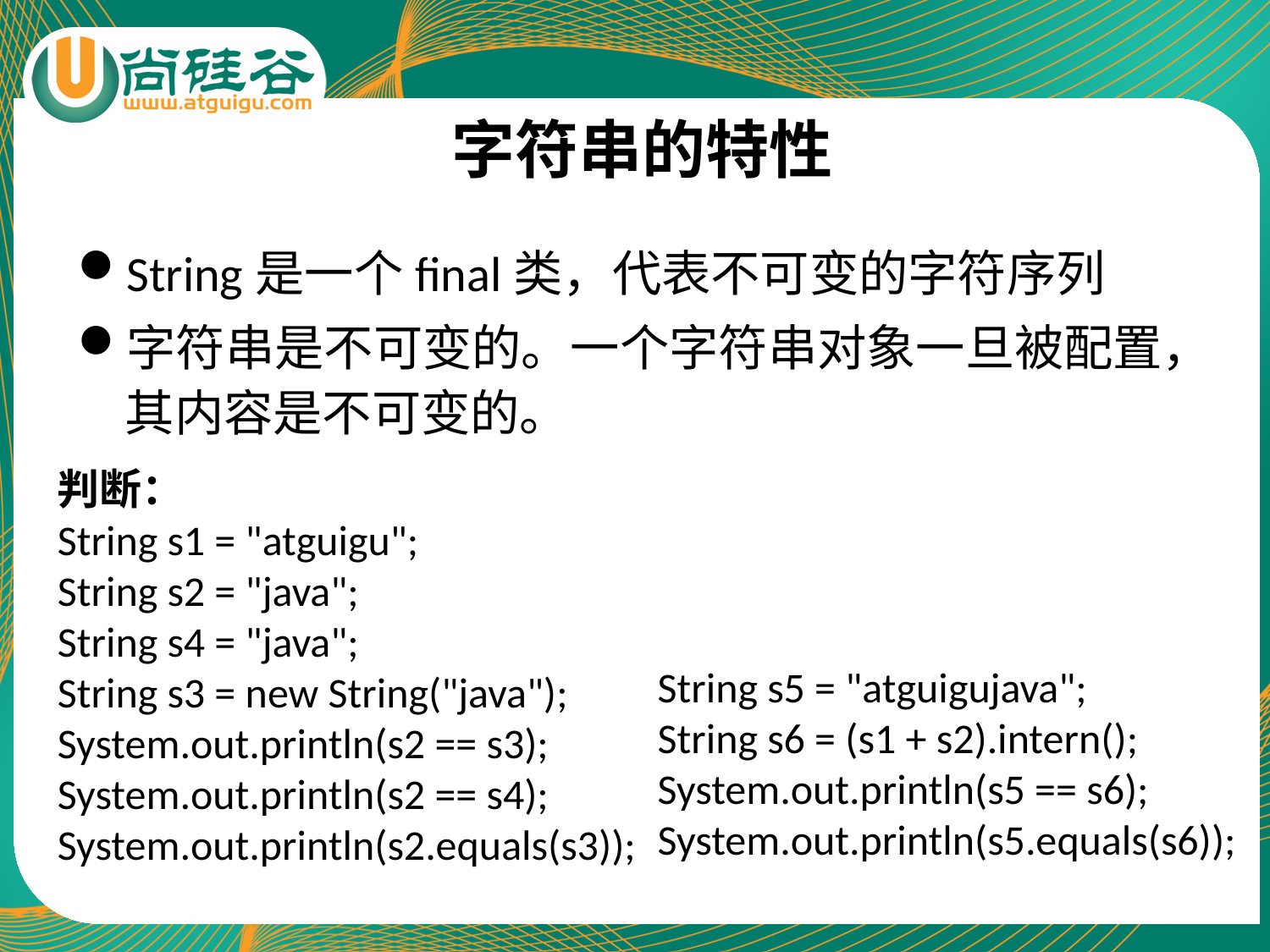

# 字符串的特性
String是一个final类，代表不可变的字符序列
字符串是不可变的。一个字符串对象一旦被配置，其内容是不可变的。
判断：
String s1 = "atguigu";
String s2 = "java";
String s4 = "java";
String s3 = new String("java");
System.out.println(s2 == s3);
System.out.println(s2 == s4);
System.out.println(s2.equals(s3));
String s5 = "atguigujava";
String s6 = (s1 + s2).intern();
System.out.println(s5 == s6);
System.out.println(s5.equals(s6));